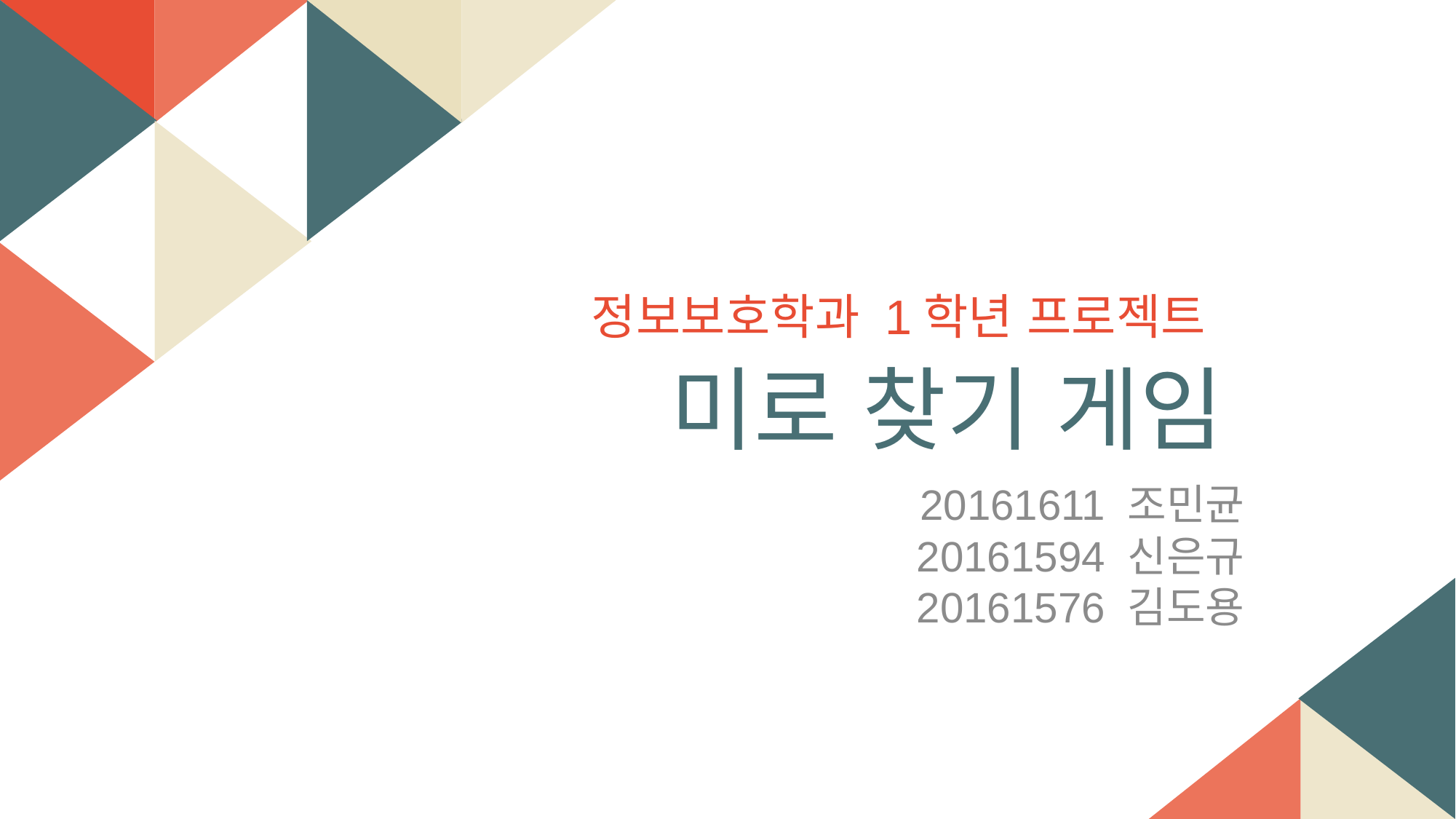

정보보호학과 1학년 프로젝트
미로 찾기 게임

20161611 조민균
20161594 신은규
20161576 김도용